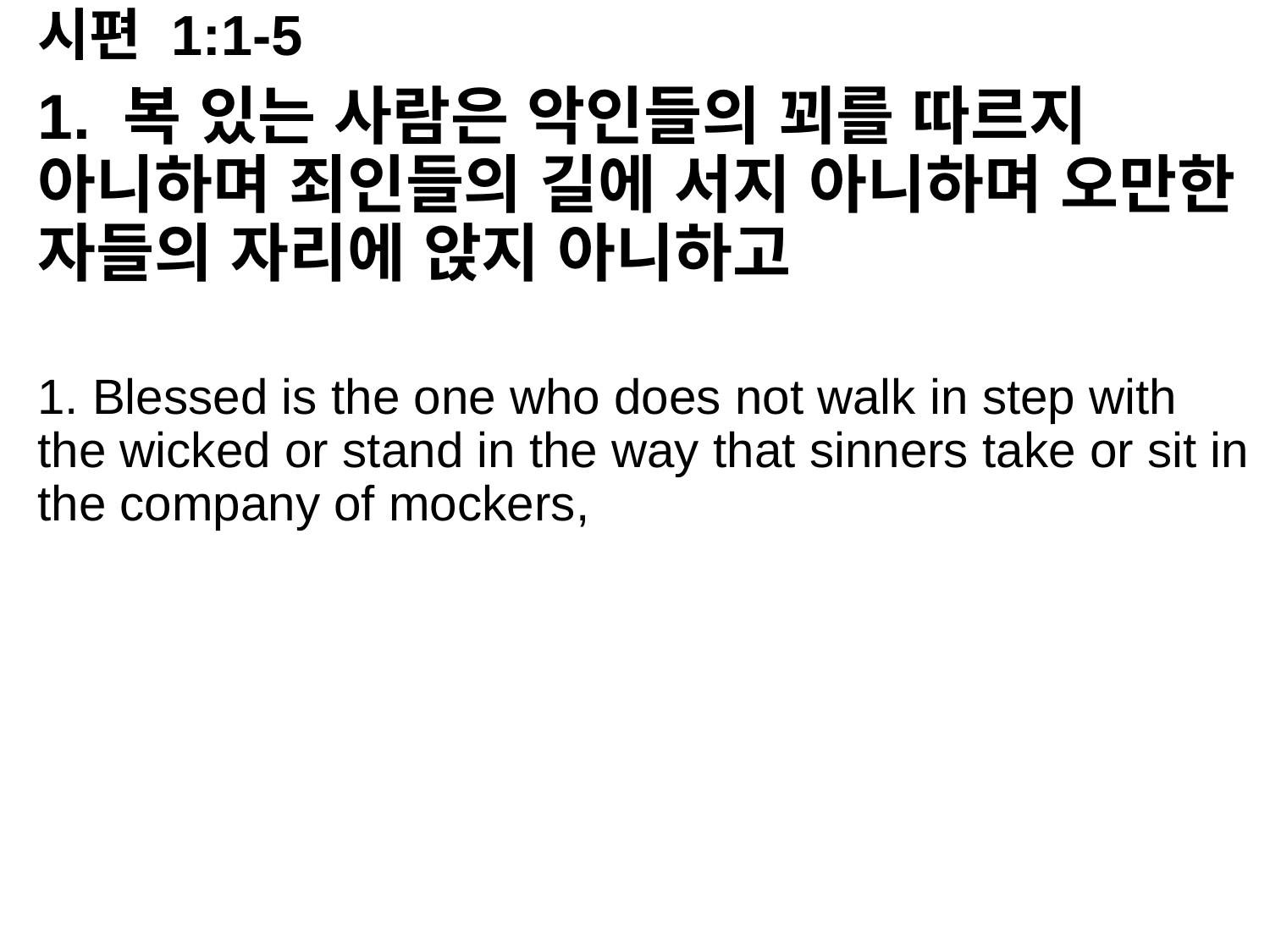

시편 1:1-5
1. 복 있는 사람은 악인들의 꾀를 따르지 아니하며 죄인들의 길에 서지 아니하며 오만한 자들의 자리에 앉지 아니하고

1. Blessed is the one who does not walk in step with the wicked or stand in the way that sinners take or sit in the company of mockers,